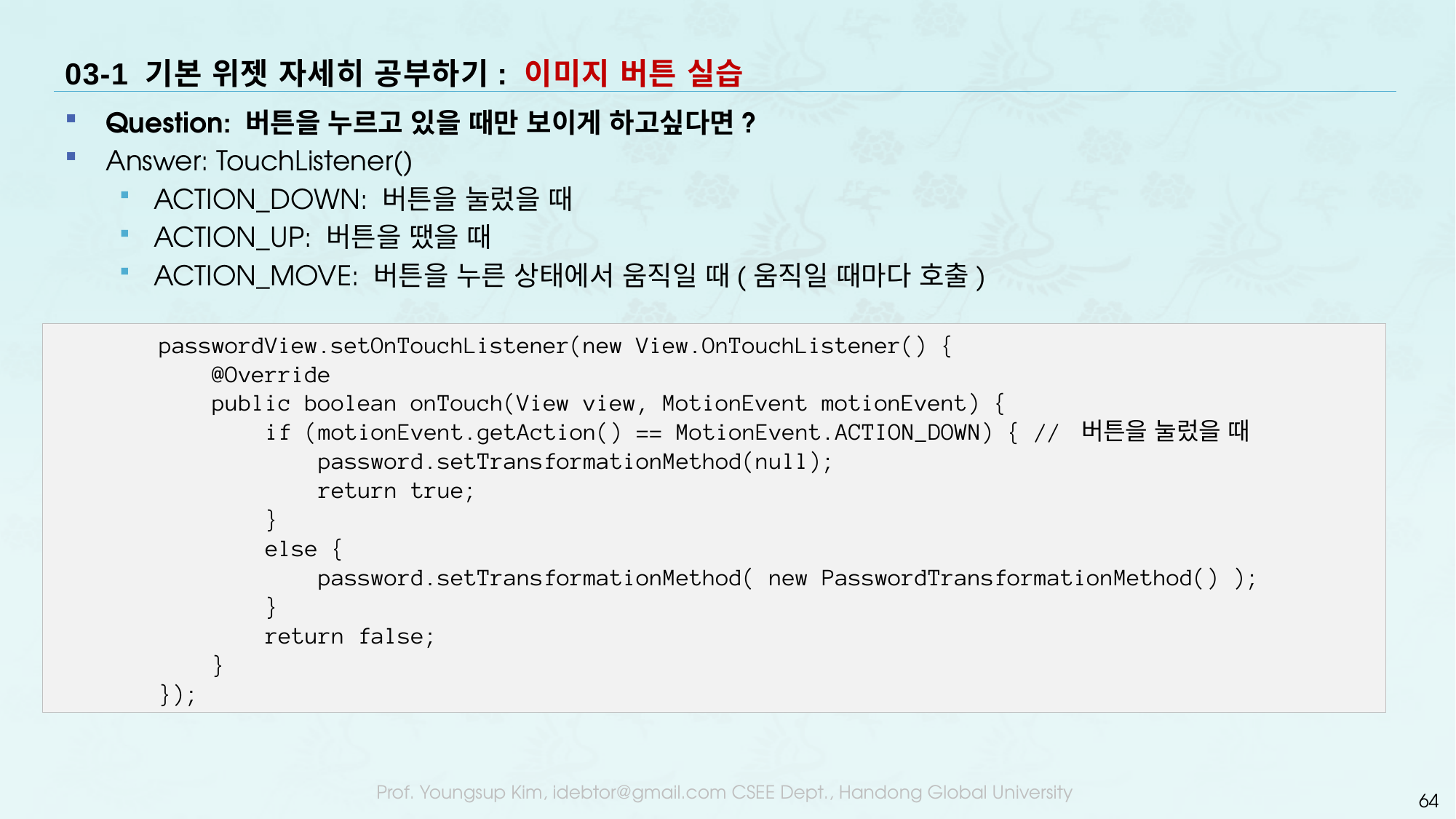

# 03-1 기본 위젯 자세히 공부하기: 이미지 버튼 실습
Question: 버튼을 누르고 있을 때만 보이게 하고싶다면?
Answer: TouchListener()
ACTION_DOWN: 버튼을 눌렀을 때
ACTION_UP: 버튼을 땠을 때
ACTION_MOVE: 버튼을 누른 상태에서 움직일 때(움직일 때마다 호출)

        passwordView.setOnTouchListener(new View.OnTouchListener() {
            @Override
            public boolean onTouch(View view, MotionEvent motionEvent) {
                if (motionEvent.getAction() == MotionEvent.ACTION_DOWN) { // 버튼을 눌렀을 때
                    password.setTransformationMethod(null);
                    return true;
                }
                else {
                    password.setTransformationMethod( new PasswordTransformationMethod() );
                }
                return false;
            }
        });
64